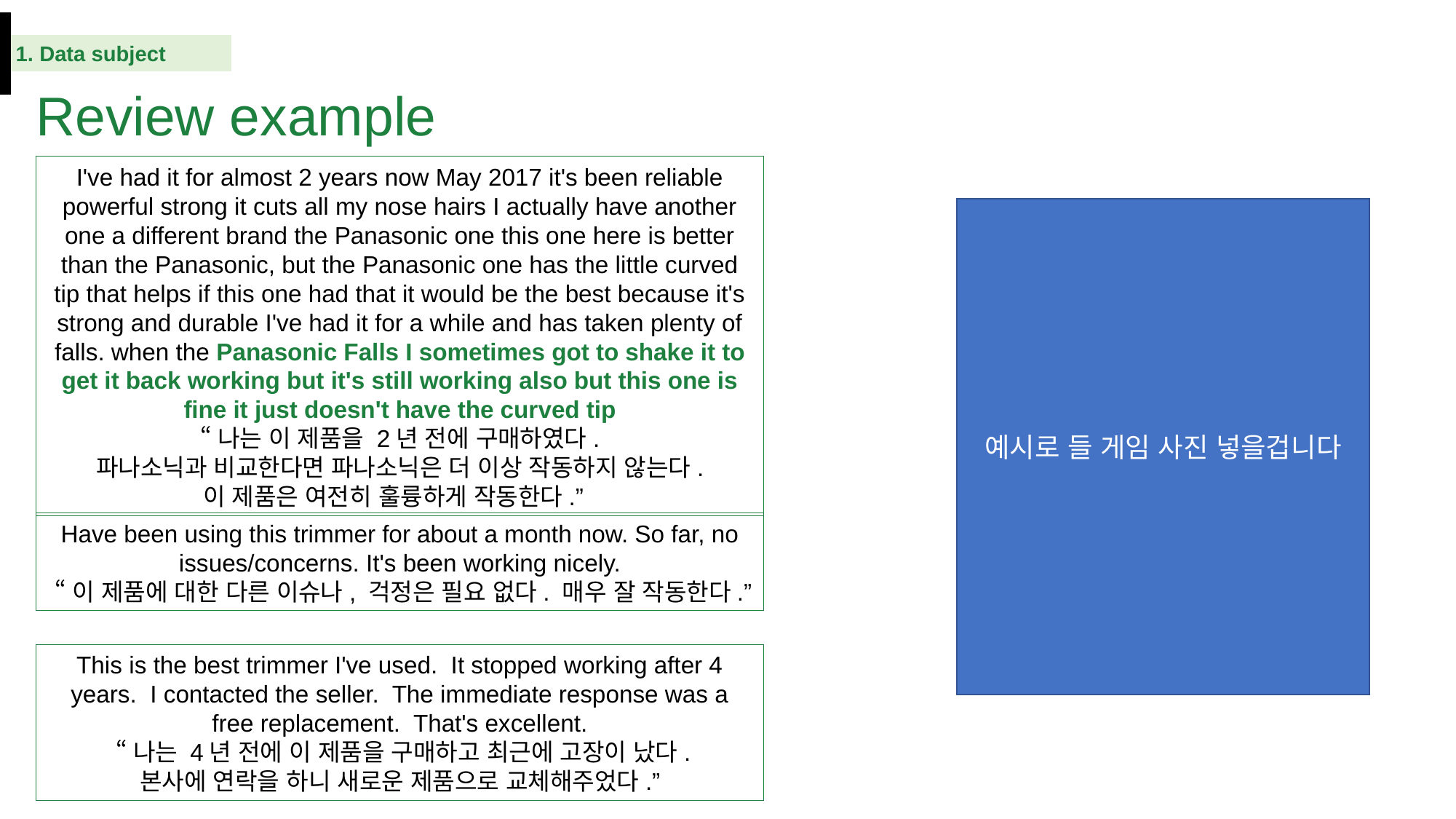

1. Data subject
Review example
I've had it for almost 2 years now May 2017 it's been reliable powerful strong it cuts all my nose hairs I actually have another one a different brand the Panasonic one this one here is better than the Panasonic, but the Panasonic one has the little curved tip that helps if this one had that it would be the best because it's strong and durable I've had it for a while and has taken plenty of falls. when the Panasonic Falls I sometimes got to shake it to get it back working but it's still working also but this one is fine it just doesn't have the curved tip
“나는 이 제품을 2년 전에 구매하였다.
파나소닉과 비교한다면 파나소닉은 더 이상 작동하지 않는다.
이 제품은 여전히 훌륭하게 작동한다.”
예시로 들 게임 사진 넣을겁니다
Have been using this trimmer for about a month now. So far, no issues/concerns. It's been working nicely.
 “이 제품에 대한 다른 이슈나, 걱정은 필요 없다. 매우 잘 작동한다.”
This is the best trimmer I've used.  It stopped working after 4 years.  I contacted the seller.  The immediate response was a free replacement.  That's excellent.
 “나는 4년 전에 이 제품을 구매하고 최근에 고장이 났다.
본사에 연락을 하니 새로운 제품으로 교체해주었다.”